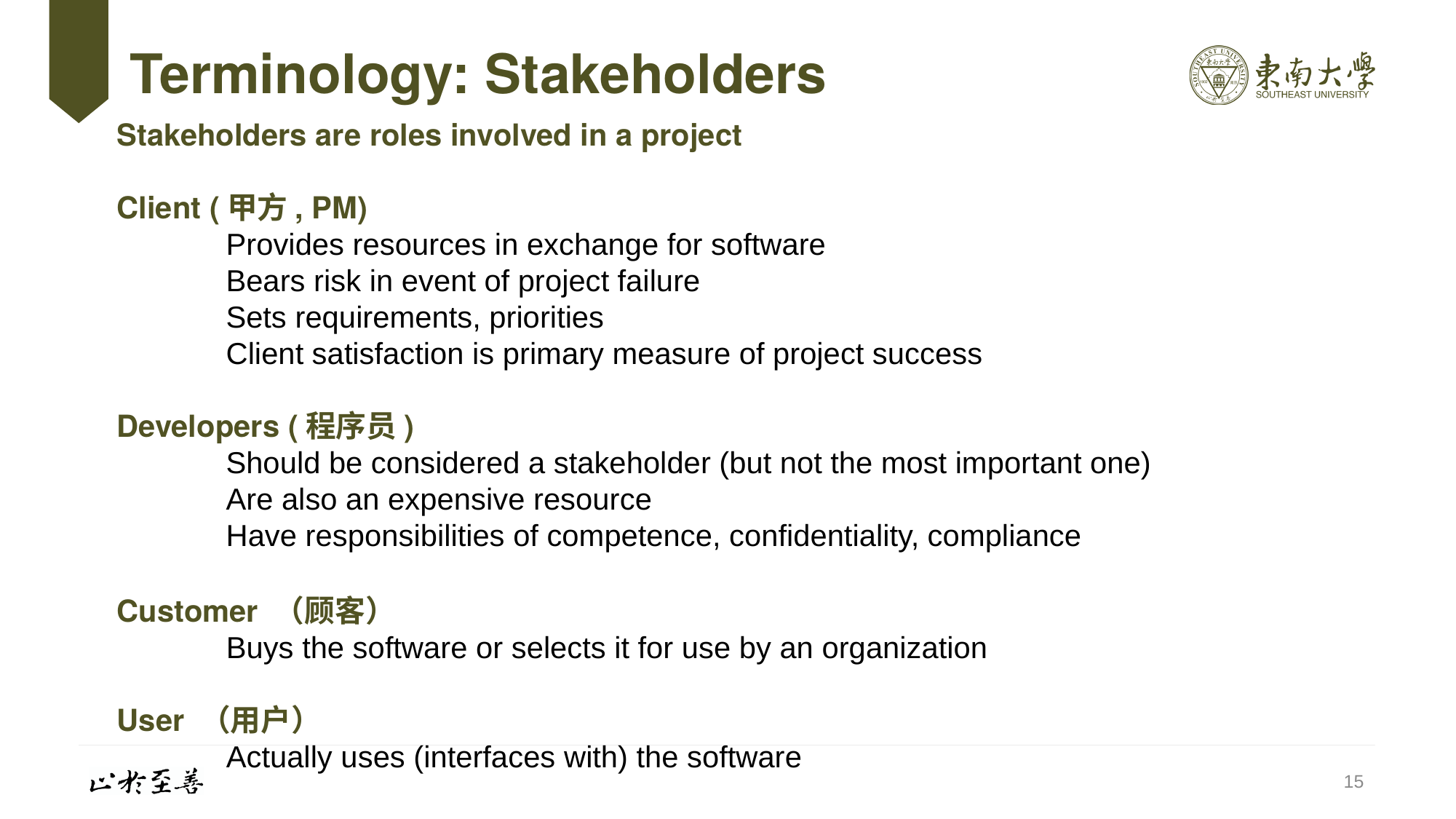

# Terminology: Stakeholders
Stakeholders are roles involved in a project

Client (甲方, PM)
	Provides resources in exchange for software
	Bears risk in event of project failure
	Sets requirements, priorities
	Client satisfaction is primary measure of project success

Developers (程序员)
	Should be considered a stakeholder (but not the most important one)
	Are also an expensive resource
	Have responsibilities of competence, confidentiality, compliance

Customer （顾客）
	Buys the software or selects it for use by an organization

User （用户）
	Actually uses (interfaces with) the software
15